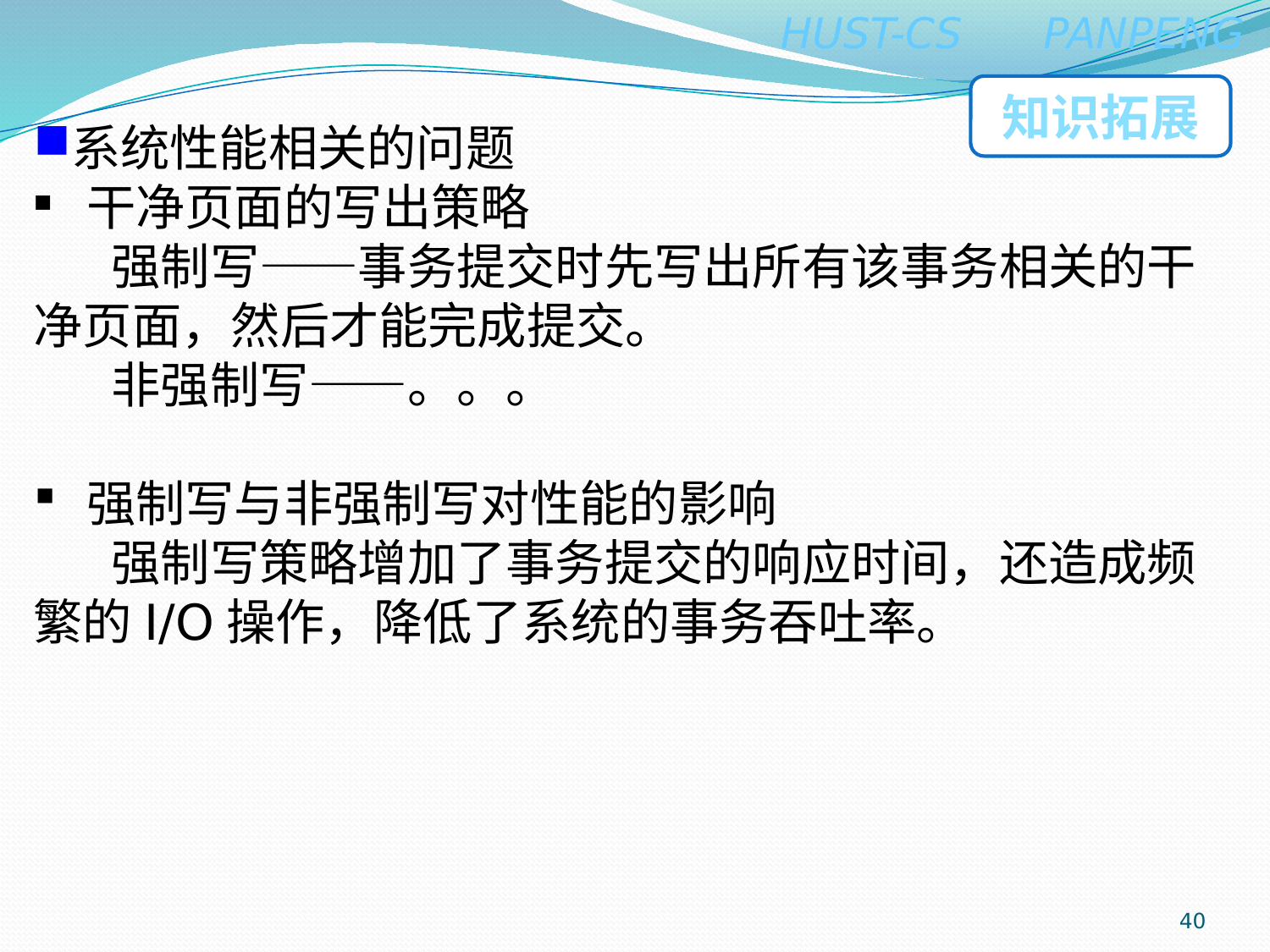

知识拓展
系统性能相关的问题
 干净页面的写出策略
      强制写——事务提交时先写出所有该事务相关的干净页面，然后才能完成提交。
      非强制写——。。。

 强制写与非强制写对性能的影响
      强制写策略增加了事务提交的响应时间，还造成频繁的I/O操作，降低了系统的事务吞吐率。
40